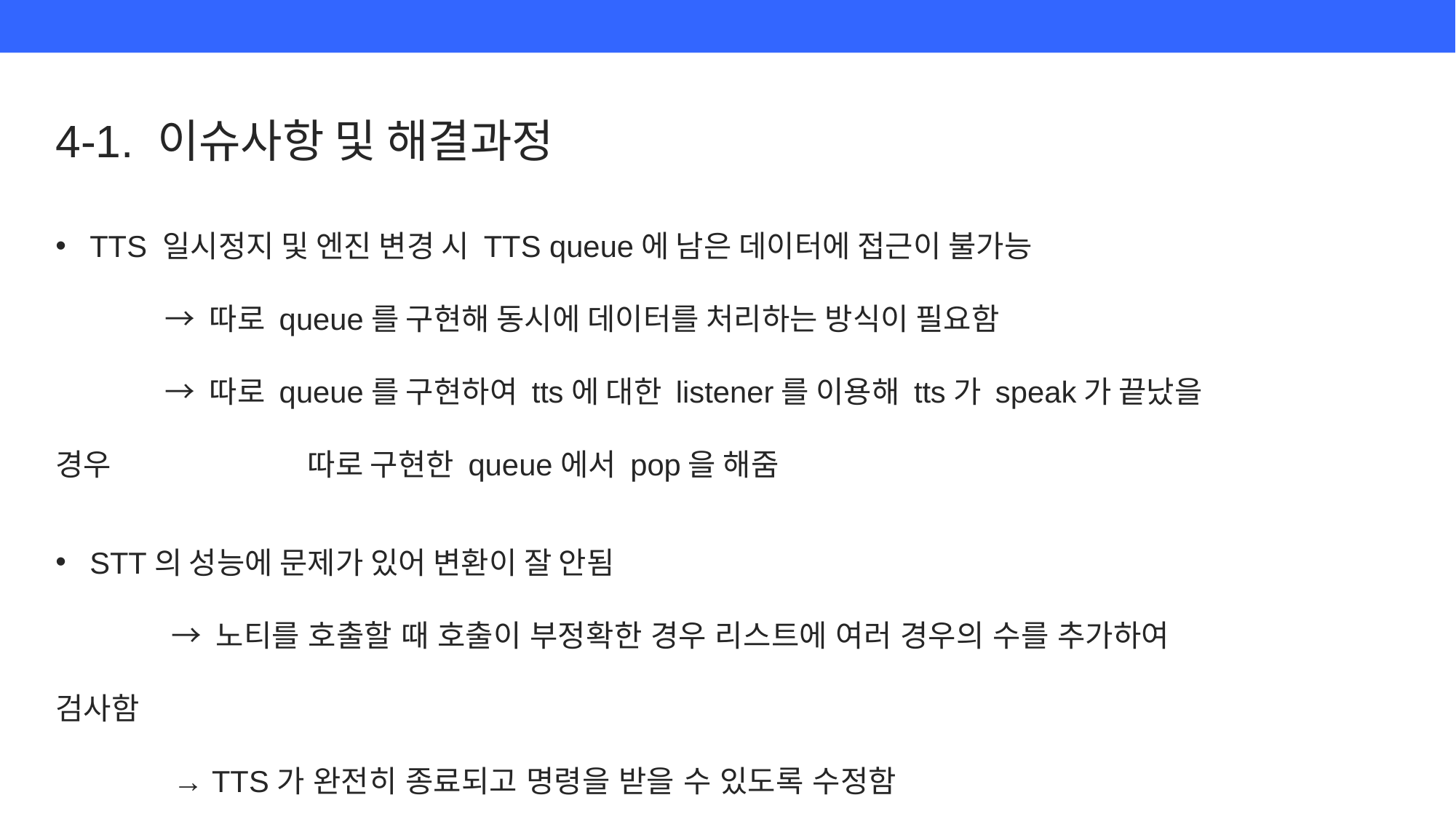

4-1. 이슈사항 및 해결과정
TTS 일시정지 및 엔진 변경 시 TTS queue에 남은 데이터에 접근이 불가능
	→ 따로 queue를 구현해 동시에 데이터를 처리하는 방식이 필요함
	→ 따로 queue를 구현하여 tts에 대한 listener를 이용해 tts가 speak가 끝났을 경우 		     따로 구현한 queue에서 pop을 해줌
STT의 성능에 문제가 있어 변환이 잘 안됨
	 → 노티를 호출할 때 호출이 부정확한 경우 리스트에 여러 경우의 수를 추가하여 검사함
	 → TTS가 완전히 종료되고 명령을 받을 수 있도록 수정함